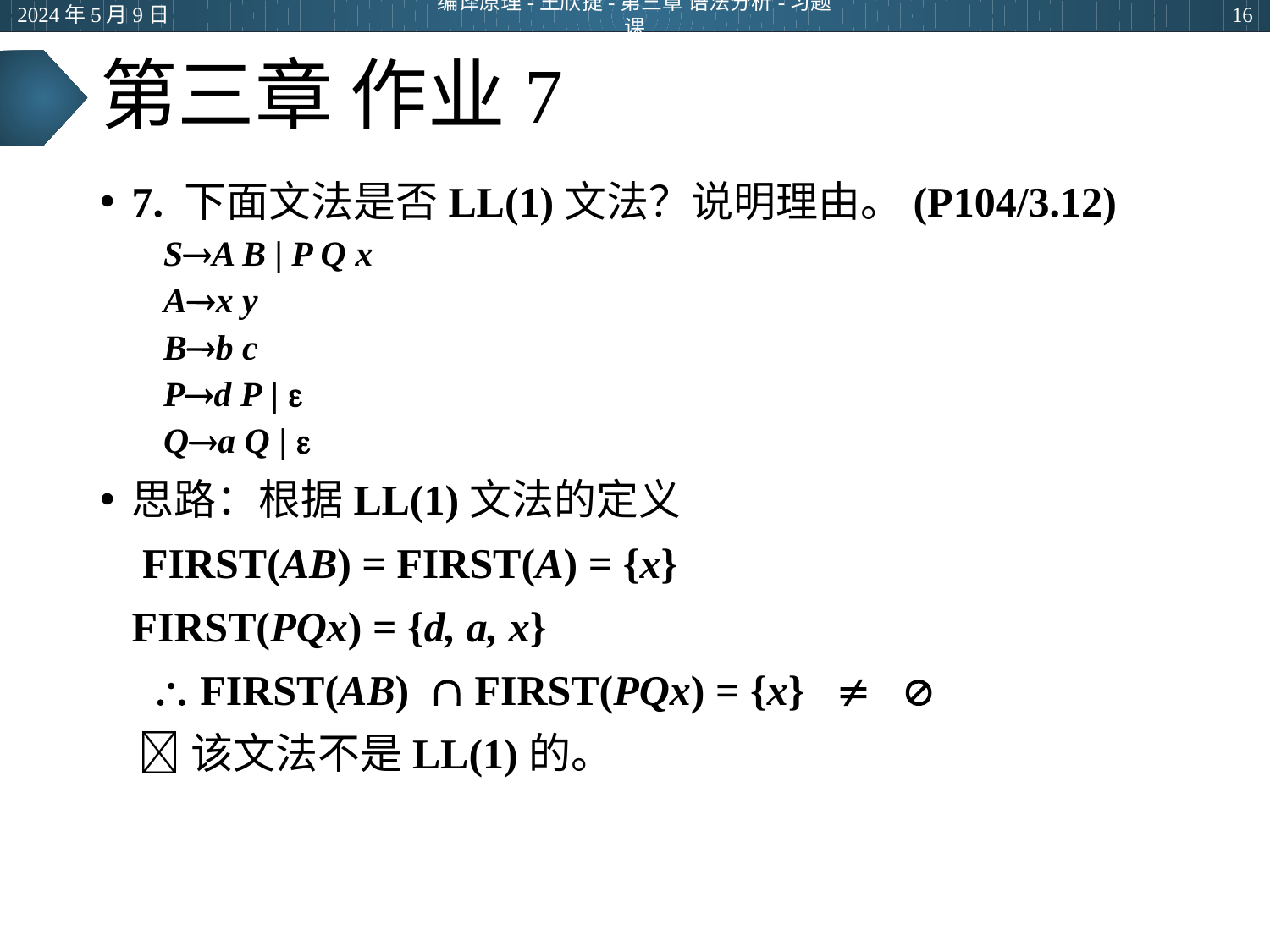

2024年5月9日
编译原理-王欣捷-第三章 语法分析-习题课
16
# 第三章 作业7
7. 下面文法是否LL(1)文法？说明理由。(P104/3.12)
S→A B | P Q x
A→x y
B→b c
P→d P | ε
Q→a Q | ε
思路：根据LL(1)文法的定义
   FIRST(AB) = FIRST(A) = {x}
   FIRST(PQx) = {d, a, x}
    ∴ FIRST(AB) ∩ FIRST(PQx) = {x}  ≠  ∅
    ∴该文法不是LL(1)的。